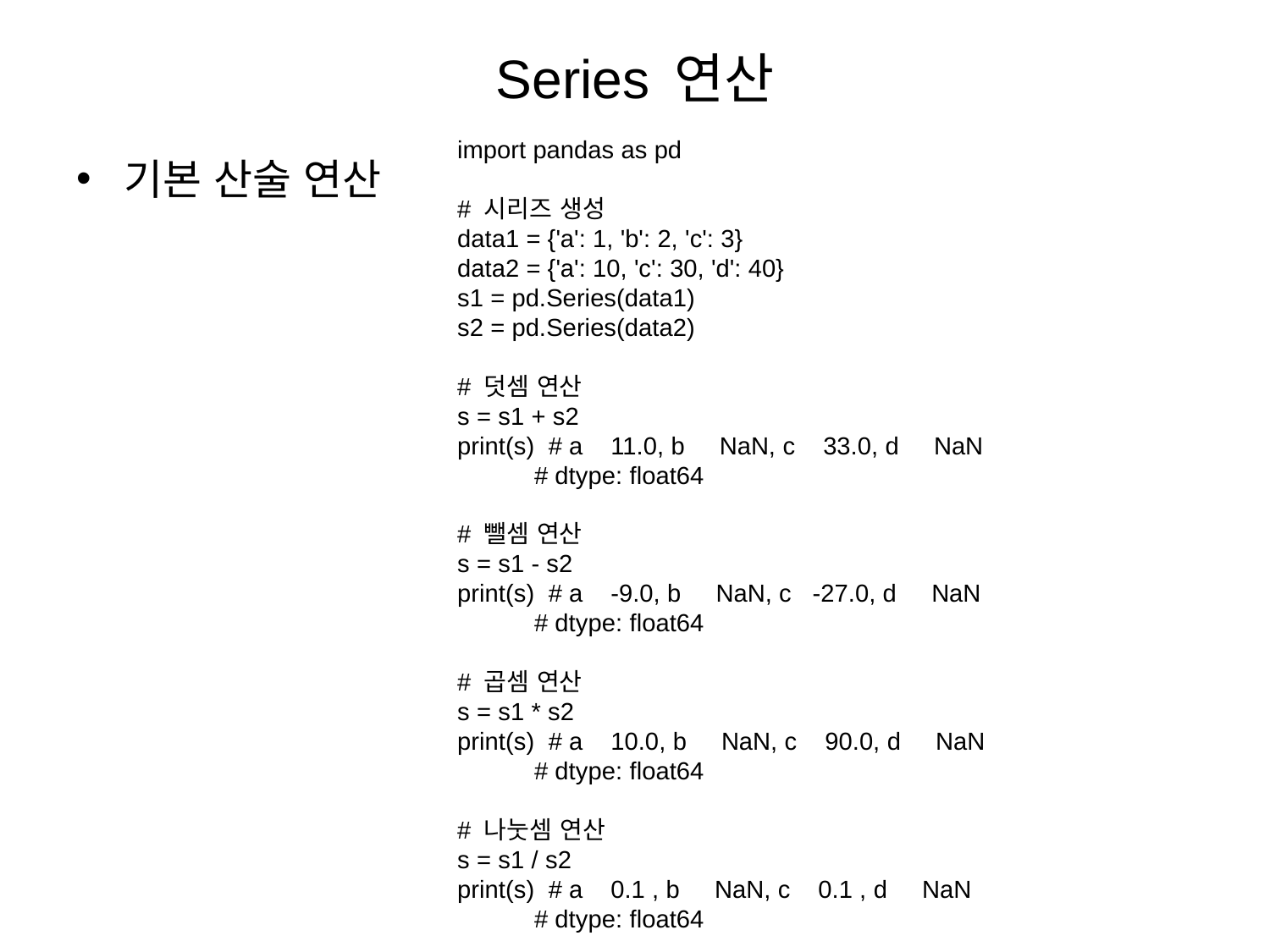

# Series 연산
import pandas as pd

# 시리즈 생성
data1 = {'a': 1, 'b': 2, 'c': 3}
data2 = {'a': 10, 'c': 30, 'd': 40}
s1 = pd.Series(data1)
s2 = pd.Series(data2)

# 덧셈 연산
s = s1 + s2
print(s)  # a    11.0, b     NaN, c    33.0, d     NaN
           # dtype: float64

# 뺄셈 연산
s = s1 - s2
print(s)  # a    -9.0, b     NaN, c   -27.0, d     NaN
           # dtype: float64

# 곱셈 연산
s = s1 * s2
print(s)  # a    10.0, b     NaN, c    90.0, d     NaN
           # dtype: float64

# 나눗셈 연산
s = s1 / s2
print(s)  # a    0.1 , b     NaN, c    0.1 , d     NaN
           # dtype: float64
기본 산술 연산